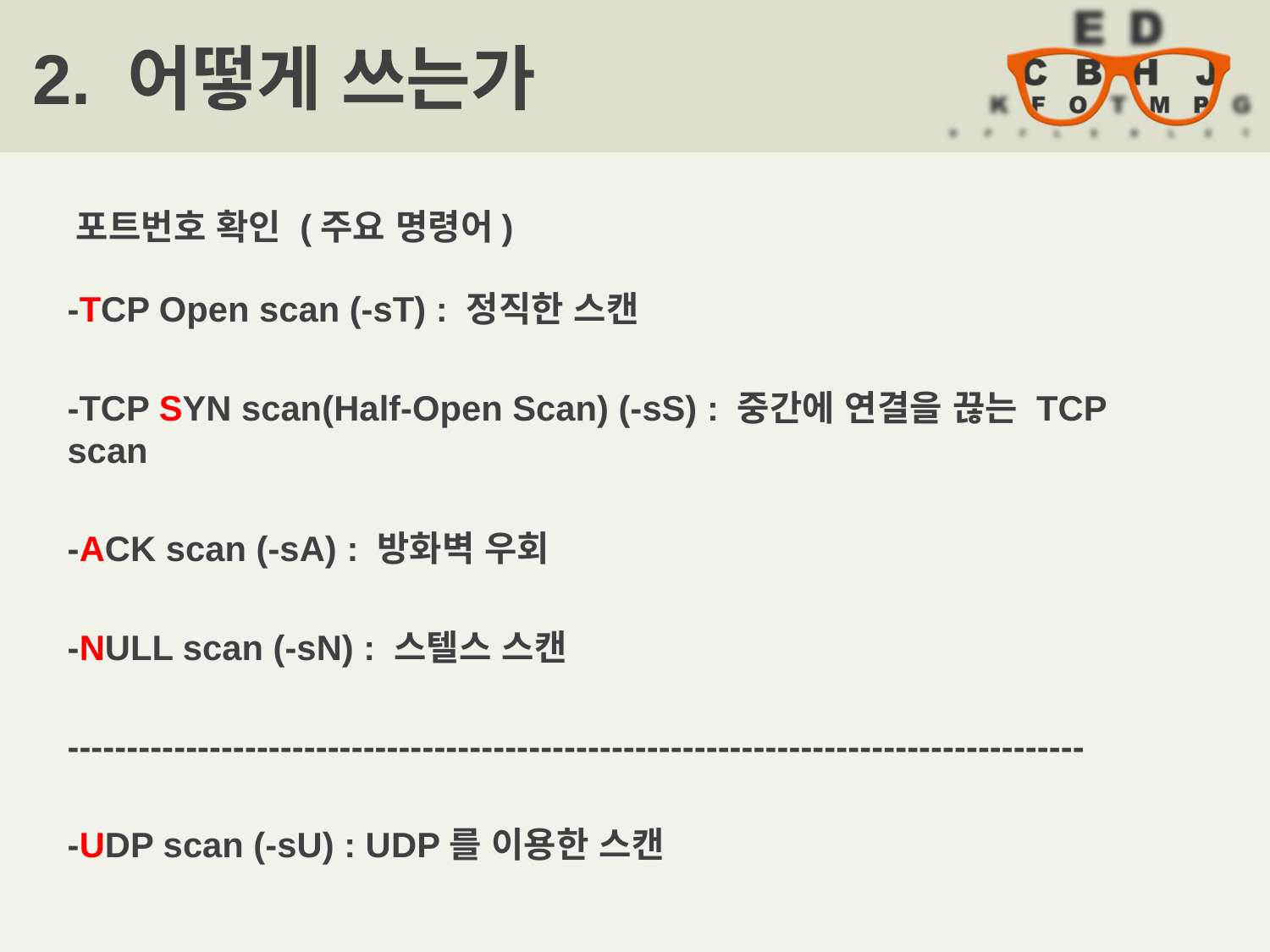

# 2. 어떻게 쓰는가
포트번호 확인 (주요 명령어)
-TCP Open scan (-sT) : 정직한 스캔

-TCP SYN scan(Half-Open Scan) (-sS) : 중간에 연결을 끊는 TCP scan

-ACK scan (-sA) : 방화벽 우회

-NULL scan (-sN) : 스텔스 스캔

--------------------------------------------------------------------------------------

-UDP scan (-sU) : UDP를 이용한 스캔